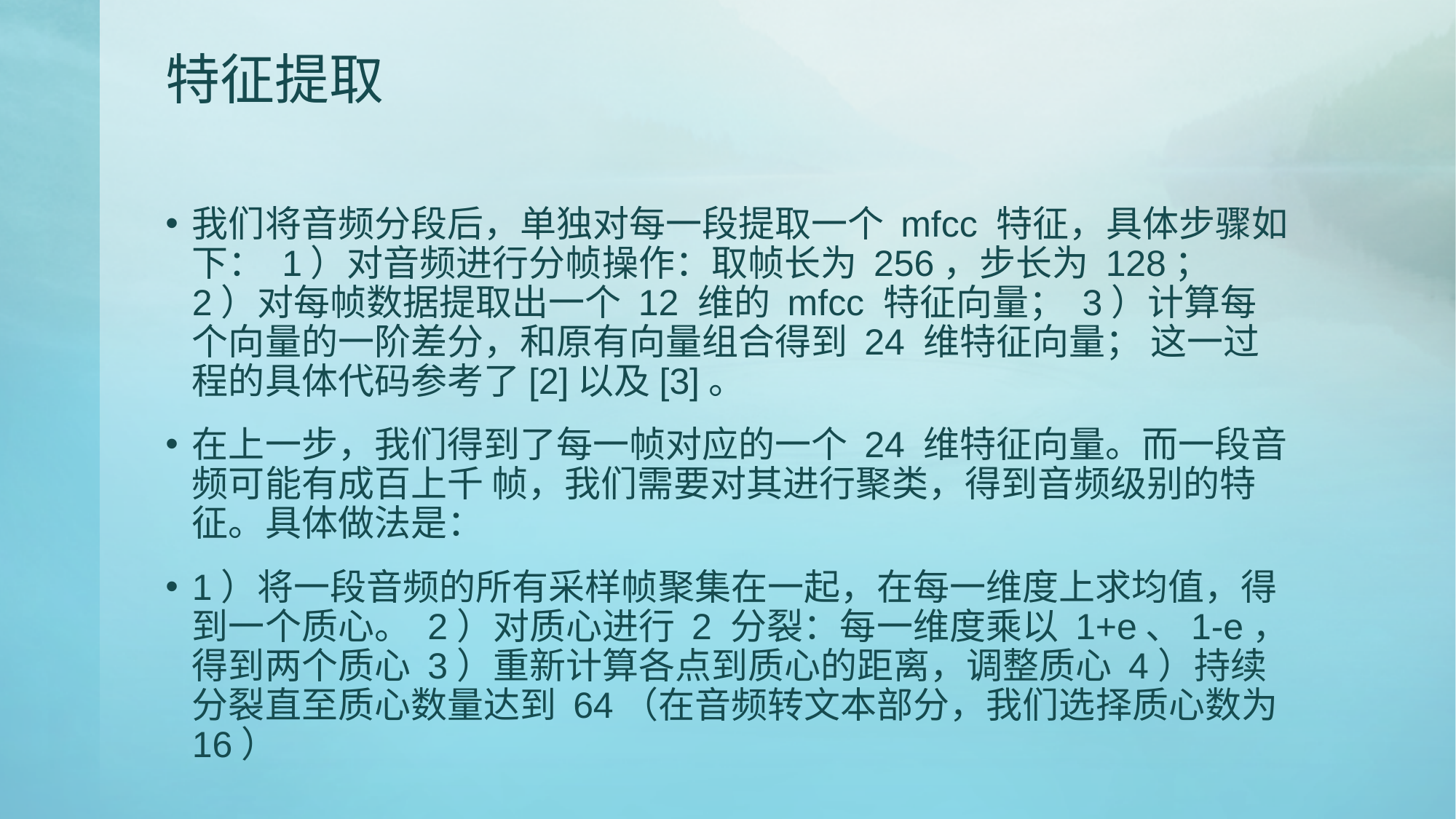

# 特征提取
我们将音频分段后，单独对每一段提取一个 mfcc 特征，具体步骤如下： 1）对音频进行分帧操作：取帧长为 256，步长为 128； 2）对每帧数据提取出一个 12 维的 mfcc 特征向量； 3）计算每个向量的一阶差分，和原有向量组合得到 24 维特征向量； 这一过程的具体代码参考了[2]以及[3]。
在上一步，我们得到了每一帧对应的一个 24 维特征向量。而一段音频可能有成百上千 帧，我们需要对其进行聚类，得到音频级别的特征。具体做法是：
1）将一段音频的所有采样帧聚集在一起，在每一维度上求均值，得到一个质心。 2）对质心进行 2 分裂：每一维度乘以 1+e、1-e，得到两个质心 3）重新计算各点到质心的距离，调整质心 4）持续分裂直至质心数量达到 64（在音频转文本部分，我们选择质心数为 16）